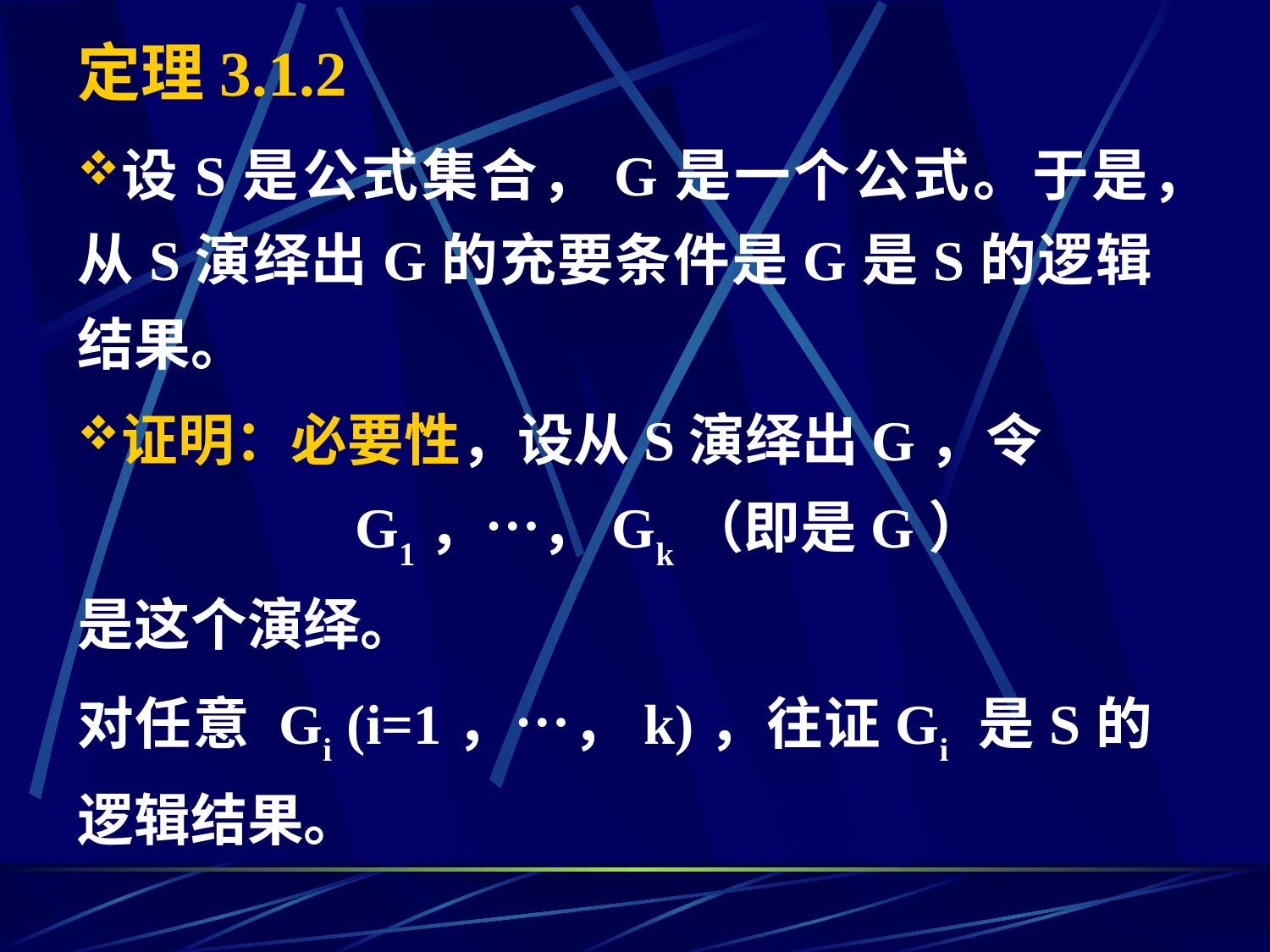

# 定理3.1.2
设S是公式集合，G是一个公式。于是，从S演绎出G的充要条件是G是S的逻辑结果。
证明：必要性，设从S演绎出G，令
		G1，…，Gk（即是G）
是这个演绎。
对任意 Gi (i=1，…，k)，往证Gi 是S的逻辑结果。
64